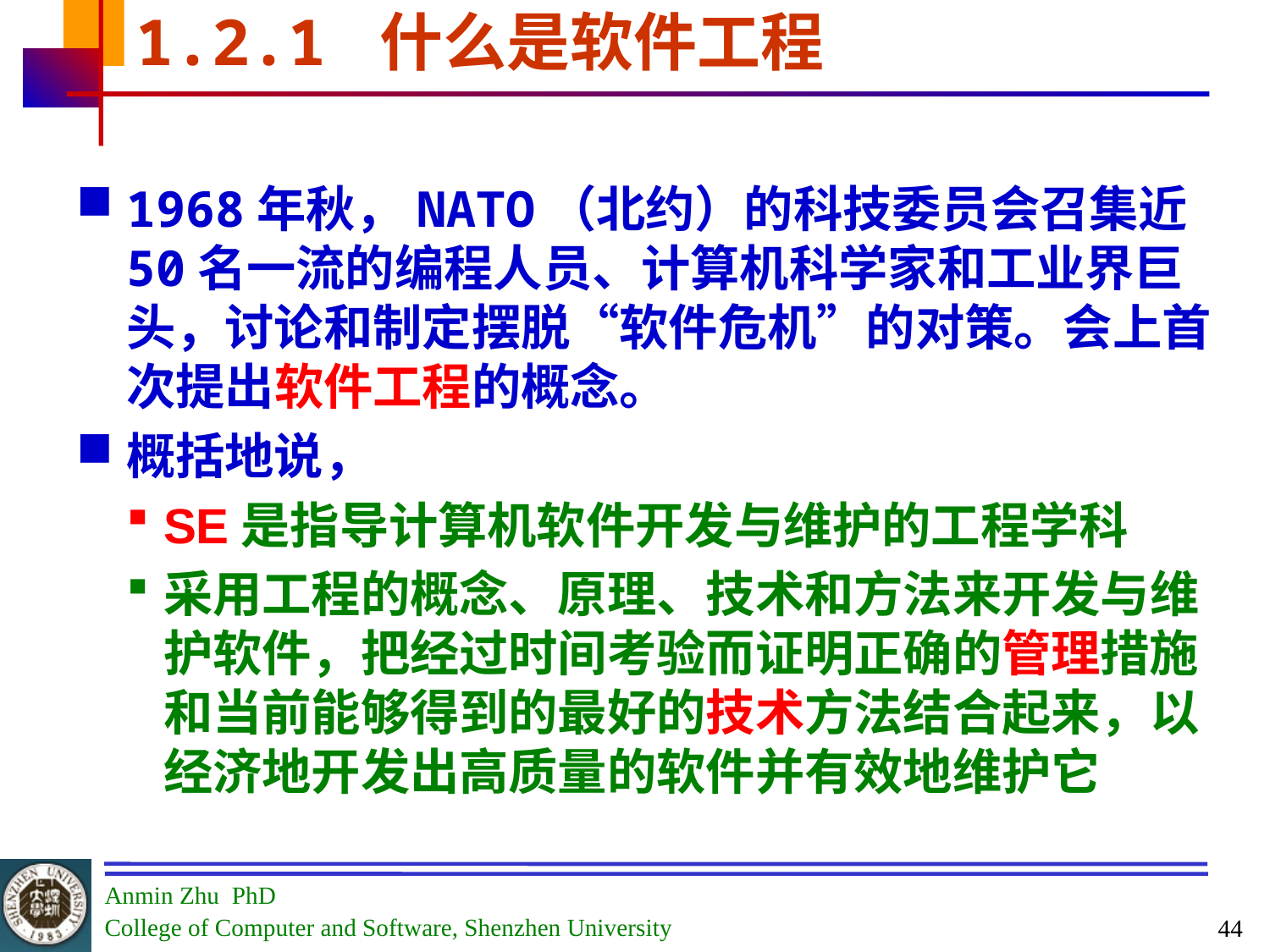

# 1.2.1 什么是软件工程
1968年秋，NATO（北约）的科技委员会召集近50名一流的编程人员、计算机科学家和工业界巨头，讨论和制定摆脱“软件危机”的对策。会上首次提出软件工程的概念。
概括地说，
SE是指导计算机软件开发与维护的工程学科
采用工程的概念、原理、技术和方法来开发与维护软件，把经过时间考验而证明正确的管理措施和当前能够得到的最好的技术方法结合起来，以经济地开发出高质量的软件并有效地维护它